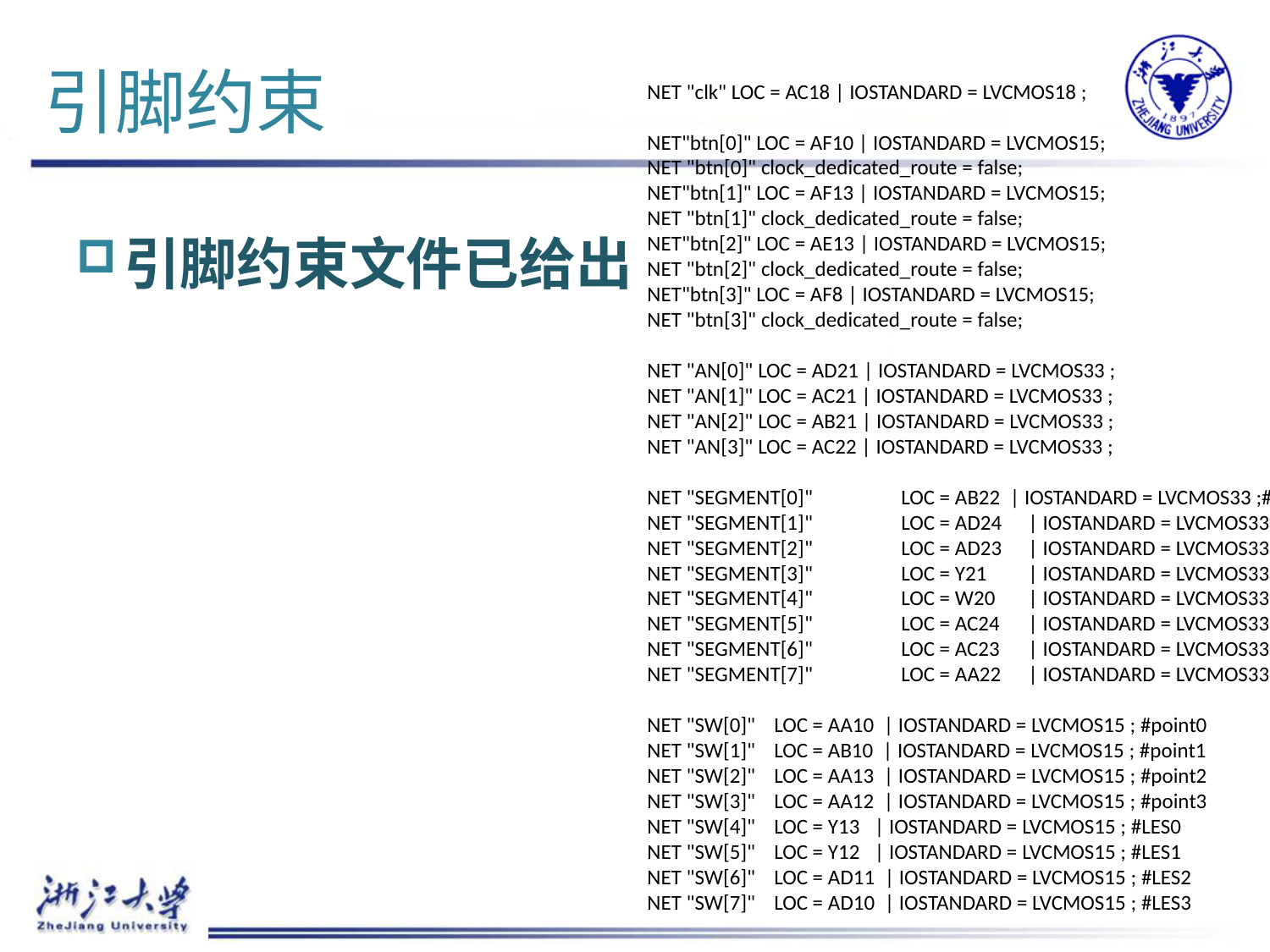

# 引脚约束
NET "clk" LOC = AC18 | IOSTANDARD = LVCMOS18 ;

NET"btn[0]" LOC = AF10 | IOSTANDARD = LVCMOS15;
NET "btn[0]" clock_dedicated_route = false;
NET"btn[1]" LOC = AF13 | IOSTANDARD = LVCMOS15;
NET "btn[1]" clock_dedicated_route = false;
NET"btn[2]" LOC = AE13 | IOSTANDARD = LVCMOS15;
NET "btn[2]" clock_dedicated_route = false;
NET"btn[3]" LOC = AF8 | IOSTANDARD = LVCMOS15;
NET "btn[3]" clock_dedicated_route = false;

NET "AN[0]" LOC = AD21 | IOSTANDARD = LVCMOS33 ;
NET "AN[1]" LOC = AC21 | IOSTANDARD = LVCMOS33 ;
NET "AN[2]" LOC = AB21 | IOSTANDARD = LVCMOS33 ;
NET "AN[3]" LOC = AC22 | IOSTANDARD = LVCMOS33 ;

NET "SEGMENT[0]"	LOC = AB22  | IOSTANDARD = LVCMOS33 ;#a
NET "SEGMENT[1]" 	LOC = AD24	| IOSTANDARD = LVCMOS33 ;#b
NET "SEGMENT[2]" 	LOC = AD23	| IOSTANDARD = LVCMOS33 ;
NET "SEGMENT[3]" 	LOC = Y21	| IOSTANDARD = LVCMOS33 ;
NET "SEGMENT[4]" 	LOC = W20	| IOSTANDARD = LVCMOS33 ;
NET "SEGMENT[5]" 	LOC = AC24	| IOSTANDARD = LVCMOS33 ;
NET "SEGMENT[6]" 	LOC = AC23	| IOSTANDARD = LVCMOS33 ;#g
NET "SEGMENT[7]" 	LOC = AA22	| IOSTANDARD = LVCMOS33 ;#point

NET "SW[0]"	LOC = AA10  | IOSTANDARD = LVCMOS15 ; #point0
NET "SW[1]"	LOC = AB10  | IOSTANDARD = LVCMOS15 ; #point1
NET "SW[2]"	LOC = AA13  | IOSTANDARD = LVCMOS15 ; #point2
NET "SW[3]"	LOC = AA12  | IOSTANDARD = LVCMOS15 ; #point3
NET "SW[4]"	LOC = Y13   | IOSTANDARD = LVCMOS15 ; #LES0
NET "SW[5]"	LOC = Y12   | IOSTANDARD = LVCMOS15 ; #LES1
NET "SW[6]"	LOC = AD11  | IOSTANDARD = LVCMOS15 ; #LES2
NET "SW[7]"	LOC = AD10  | IOSTANDARD = LVCMOS15 ; #LES3
引脚约束文件已给出